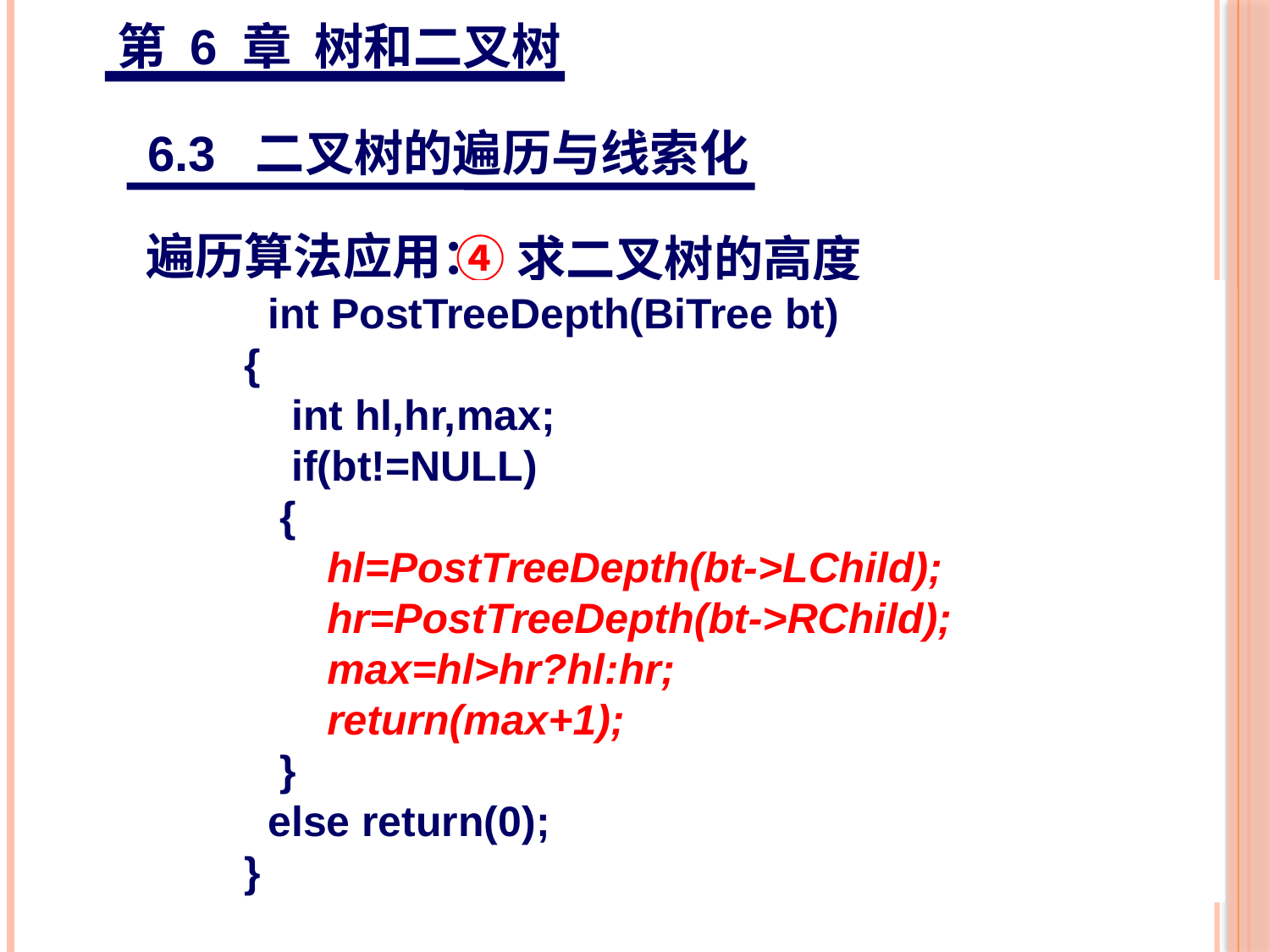

第 6 章  树和二叉树

6.3  二叉树的遍历与线索化

遍历算法应用：
④求二叉树的高度
           int PostTreeDepth(BiTree bt)
         {
             int hl,hr,max;
             if(bt!=NULL)
            {
                hl=PostTreeDepth(bt->LChild);
                hr=PostTreeDepth(bt->RChild);
                max=hl>hr?hl:hr;
                return(max+1);
            }
           else return(0);
         }
设函数表示二叉树bt的高度，则递归定义如下:
 若bt为空，则高度为0
 若bt非空，其高度应为其左右子树高度的最大值加1
bt

左
子
树
右
子
树

High=max(hl+hr)+1
hl
hr
44